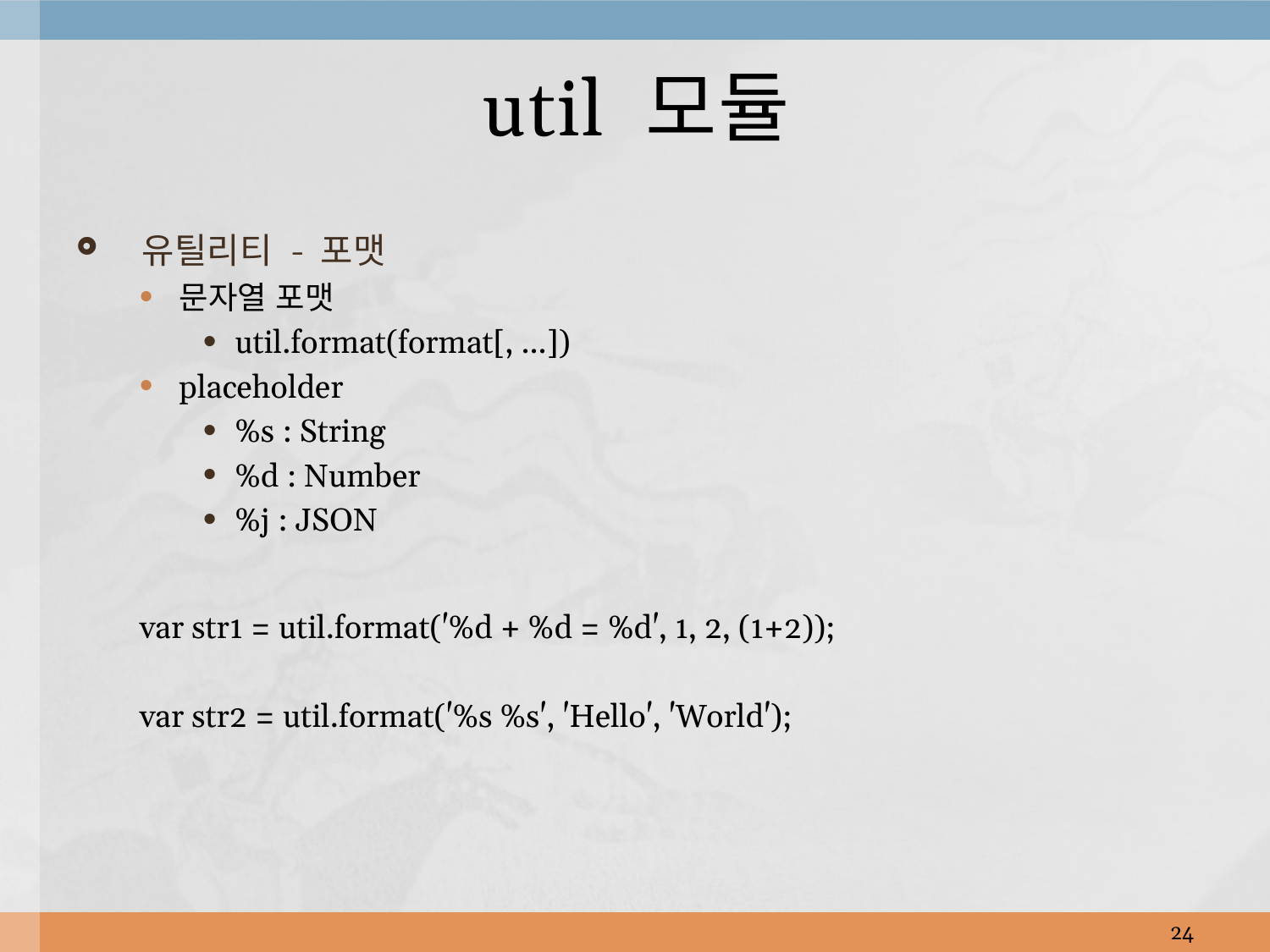

# util 모듈
 유틸리티 - 포맷
문자열 포맷
util.format(format[, ...])
placeholder
%s : String
%d : Number
%j : JSON

var str1 = util.format('%d + %d = %d', 1, 2, (1+2));

var str2 = util.format('%s %s', 'Hello', 'World');
24